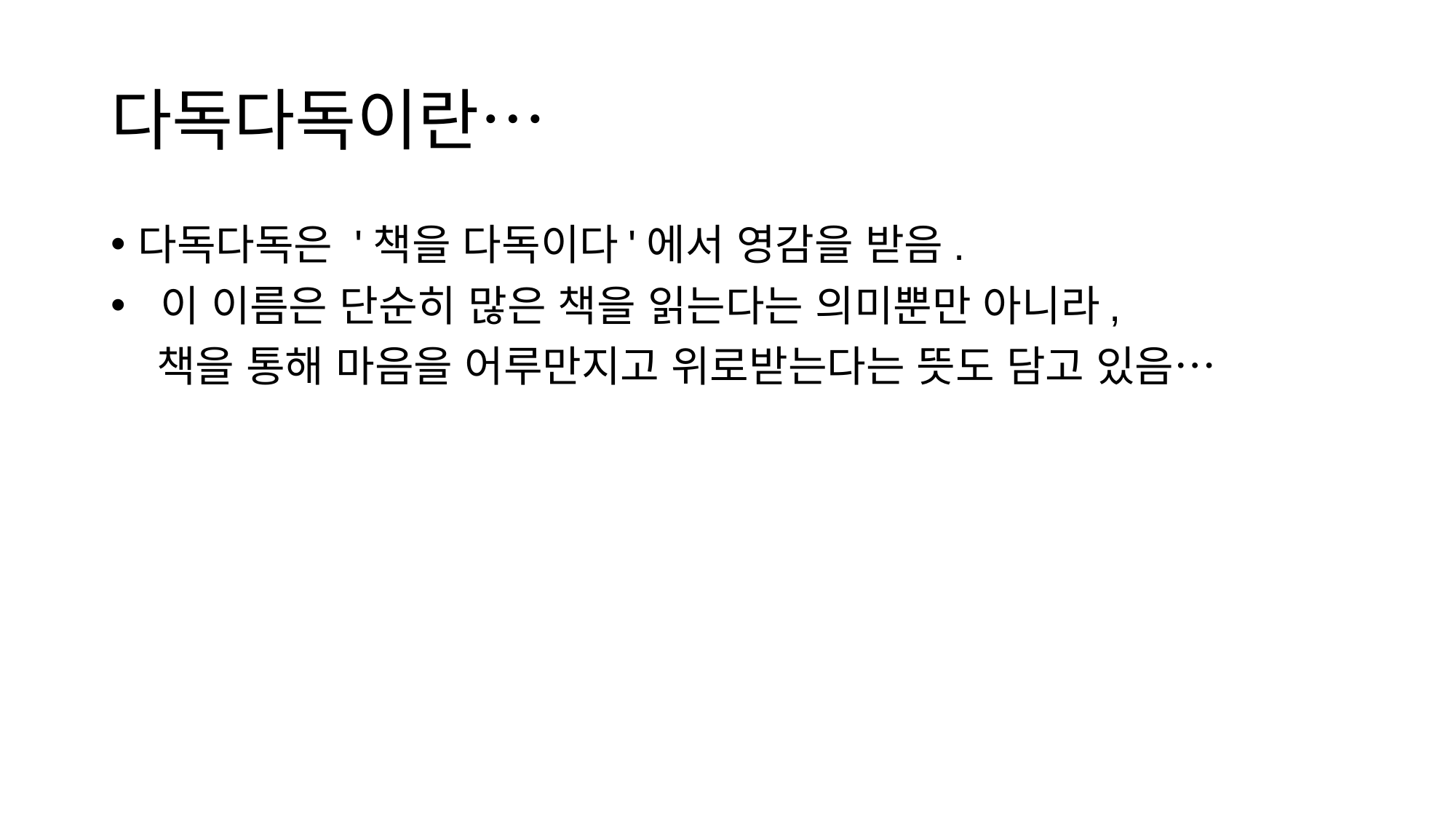

# 다독다독이란…
다독다독은 '책을 다독이다'에서 영감을 받음.
 이 이름은 단순히 많은 책을 읽는다는 의미뿐만 아니라,
   책을 통해 마음을 어루만지고 위로받는다는 뜻도 담고 있음…